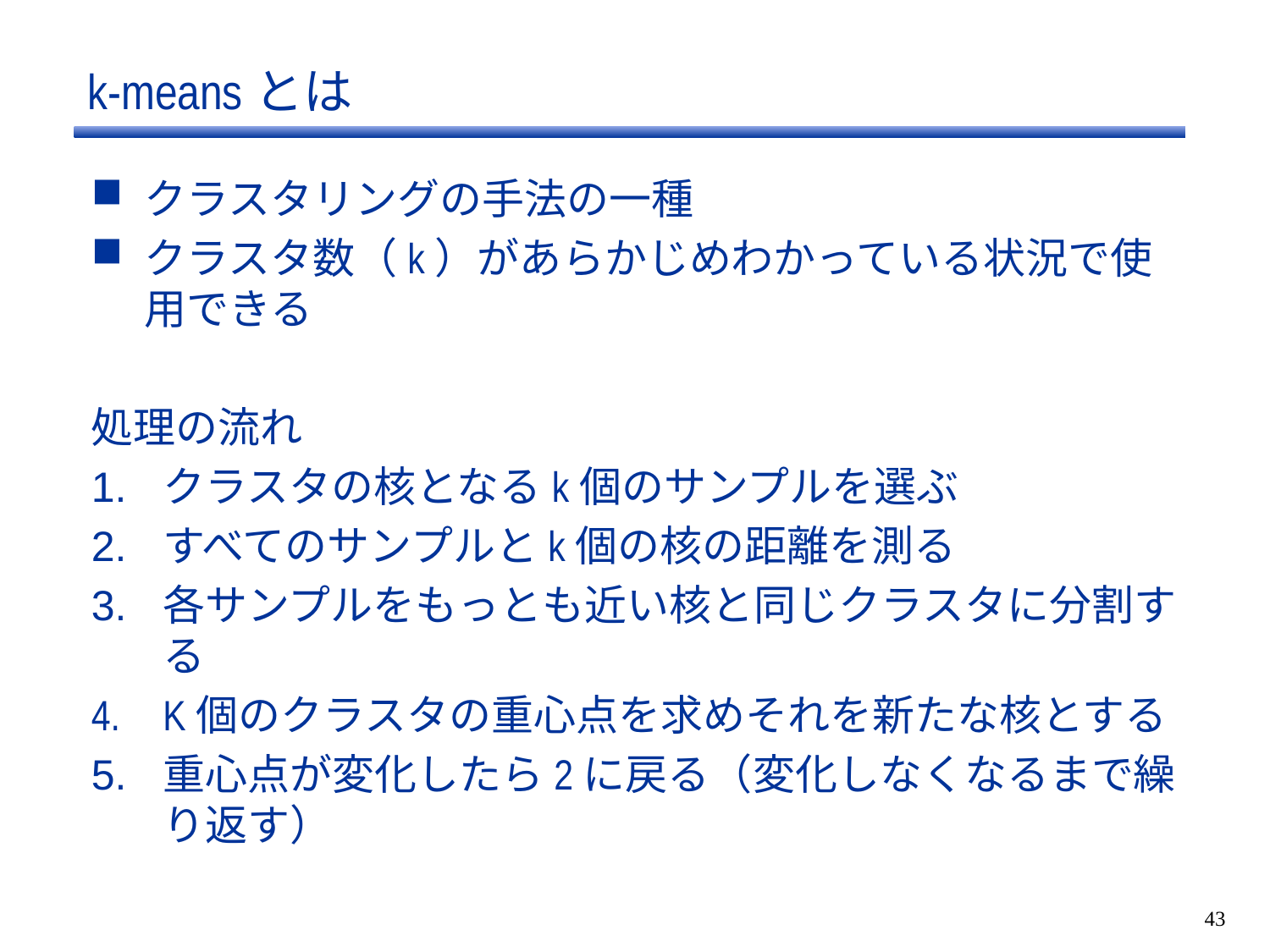

# k-meansとは
クラスタリングの手法の一種
クラスタ数（k）があらかじめわかっている状況で使用できる

処理の流れ
クラスタの核となるk個のサンプルを選ぶ
すべてのサンプルとk個の核の距離を測る
各サンプルをもっとも近い核と同じクラスタに分割する
K個のクラスタの重心点を求めそれを新たな核とする
重心点が変化したら2に戻る（変化しなくなるまで繰り返す）